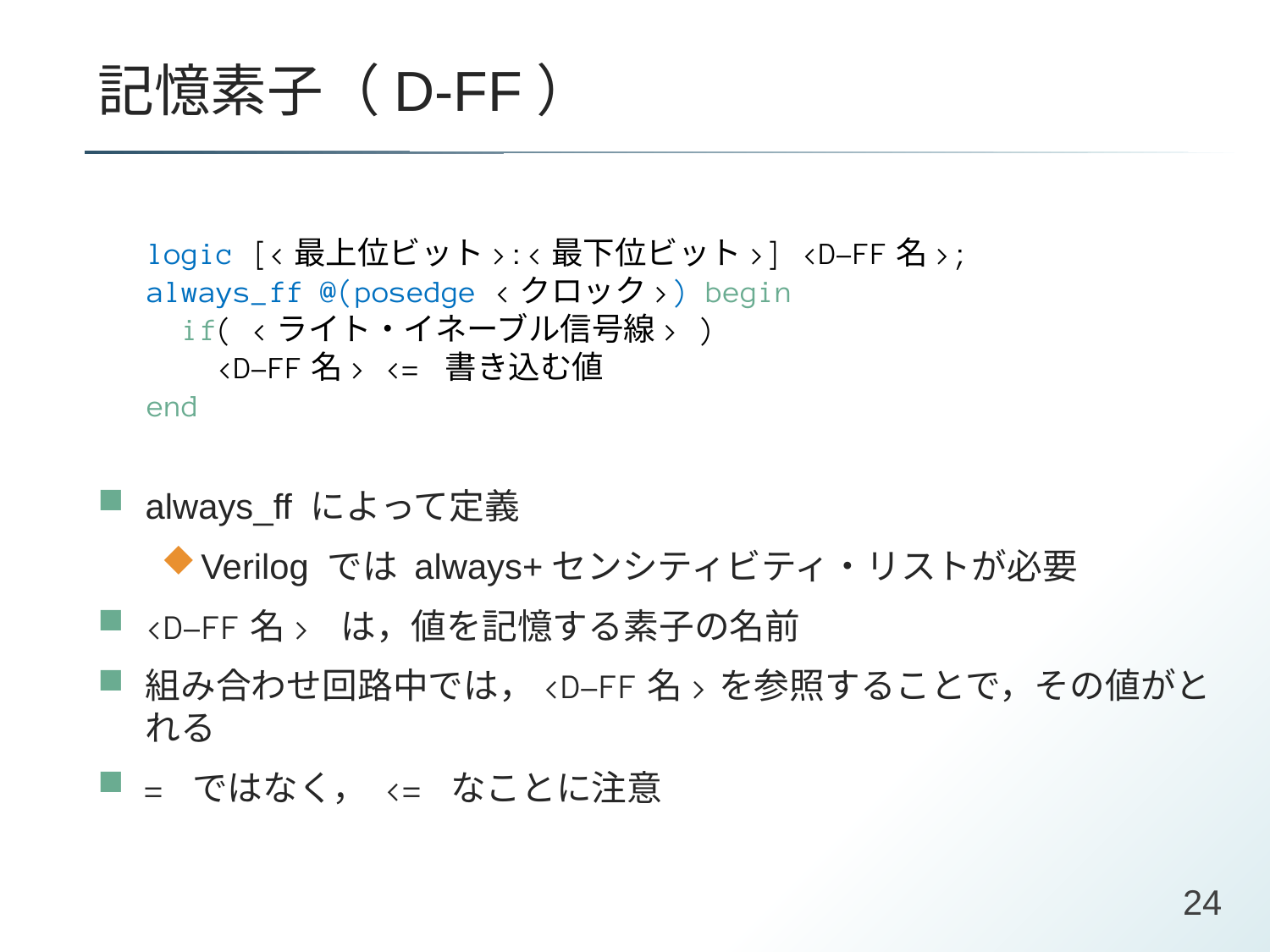

# 記憶素子（D-FF）
logic [<最上位ビット>:<最下位ビット>] <D-FF名>;
always_ff @(posedge <クロック>) begin
  if( <ライト・イネーブル信号線> )
    <D-FF名> <= 書き込む値
end
always_ff によって定義
Verilog では always+センシティビティ・リストが必要
<D-FF名> は，値を記憶する素子の名前
組み合わせ回路中では，<D-FF名>を参照することで，その値がとれる
= ではなく， <= なことに注意

24